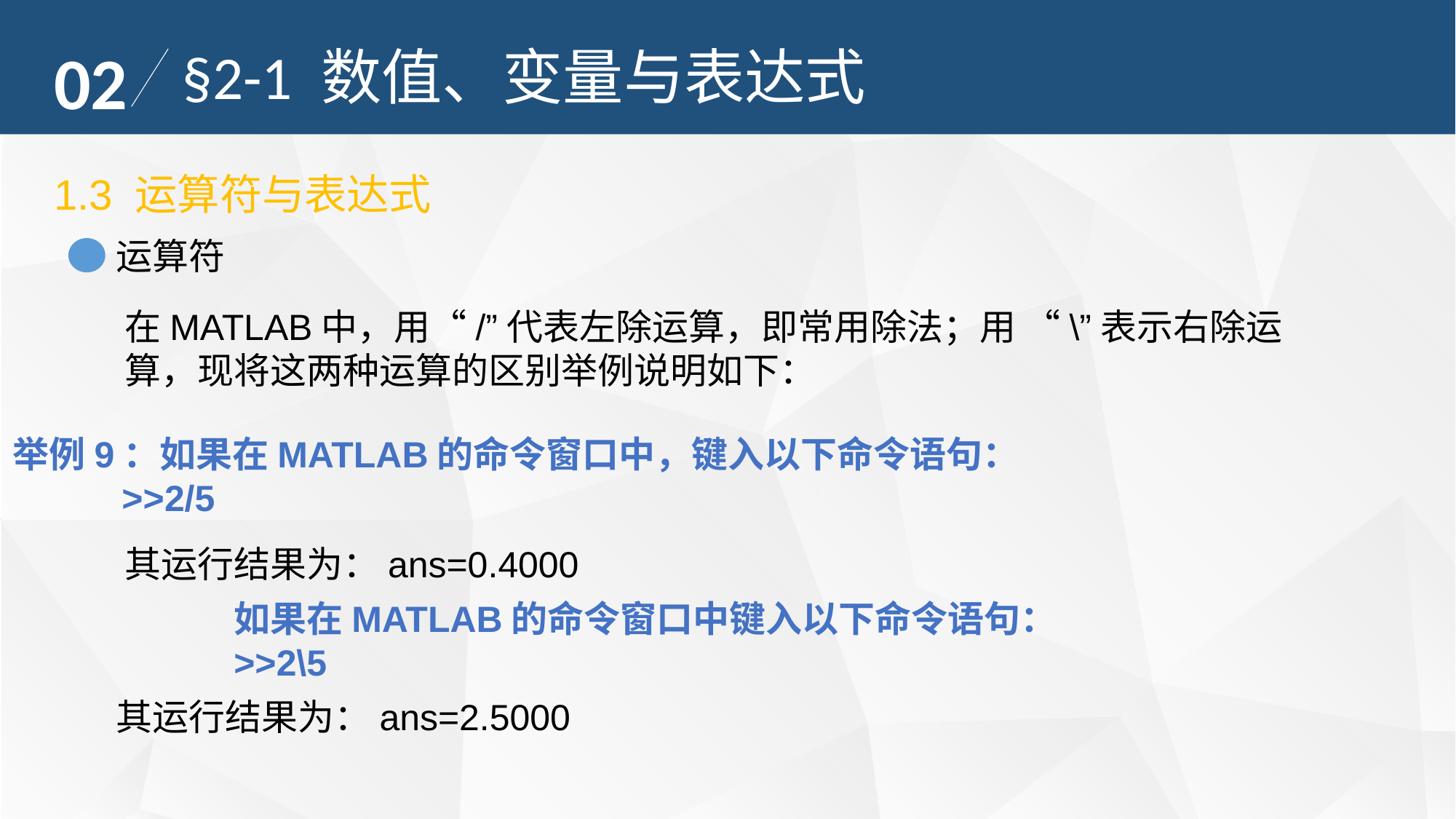

02
§2-1 数值、变量与表达式
1.3 运算符与表达式
运算符

在MATLAB中，用“/”代表左除运算，即常用除法；用 “\”表示右除运算，现将这两种运算的区别举例说明如下：
举例9：如果在MATLAB的命令窗口中，键入以下命令语句：
	>>2/5
其运行结果为：ans=0.4000
如果在MATLAB的命令窗口中键入以下命令语句：
>>2\5
其运行结果为：ans=2.5000